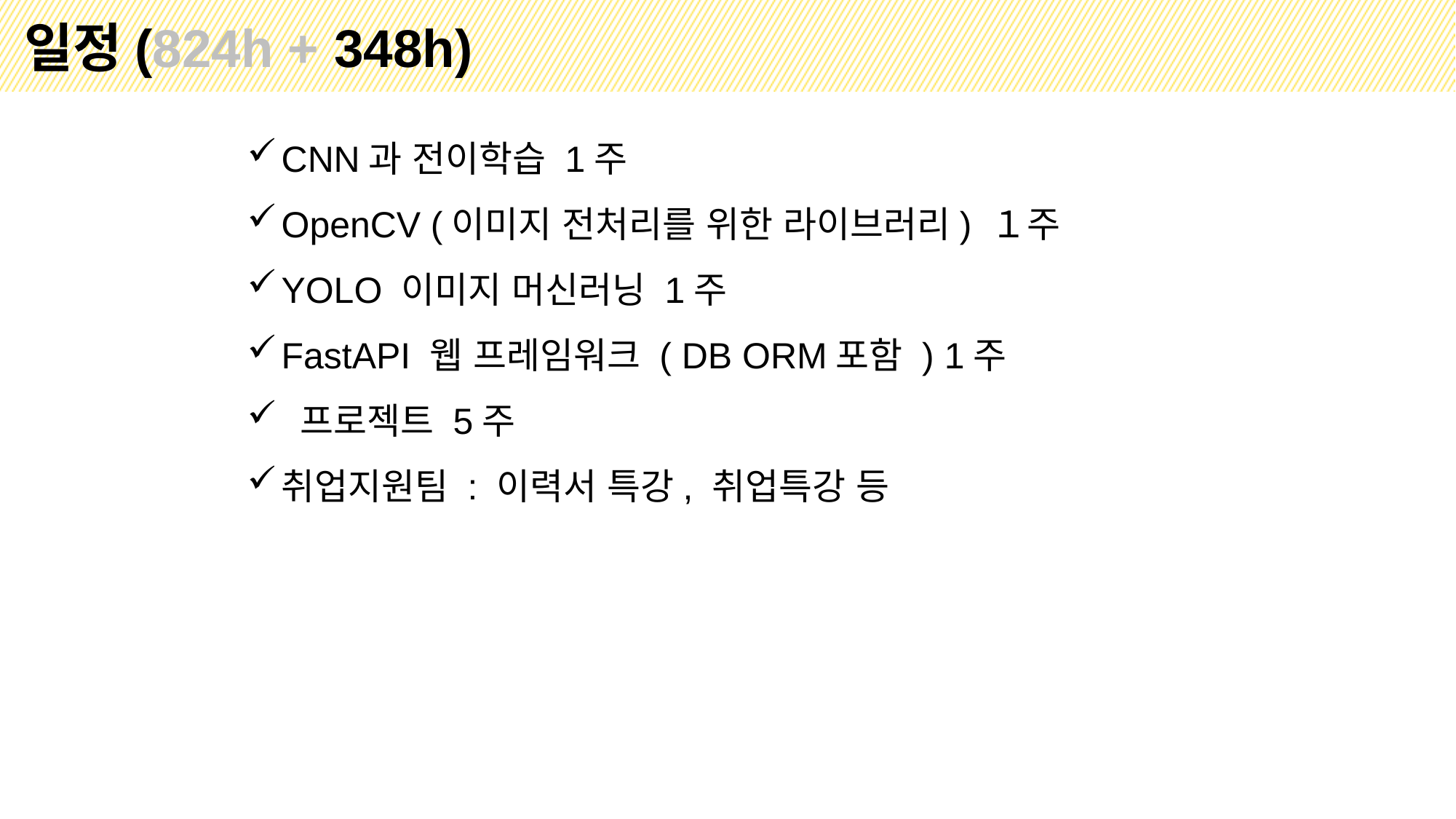

# 일정(824h + 348h)
CNN과 전이학습 1주
OpenCV (이미지 전처리를 위한 라이브러리) １주
YOLO 이미지 머신러닝 1주
FastAPI 웹 프레임워크 ( DB ORM포함 ) 1주
 프로젝트 5주
취업지원팀 : 이력서 특강, 취업특강 등